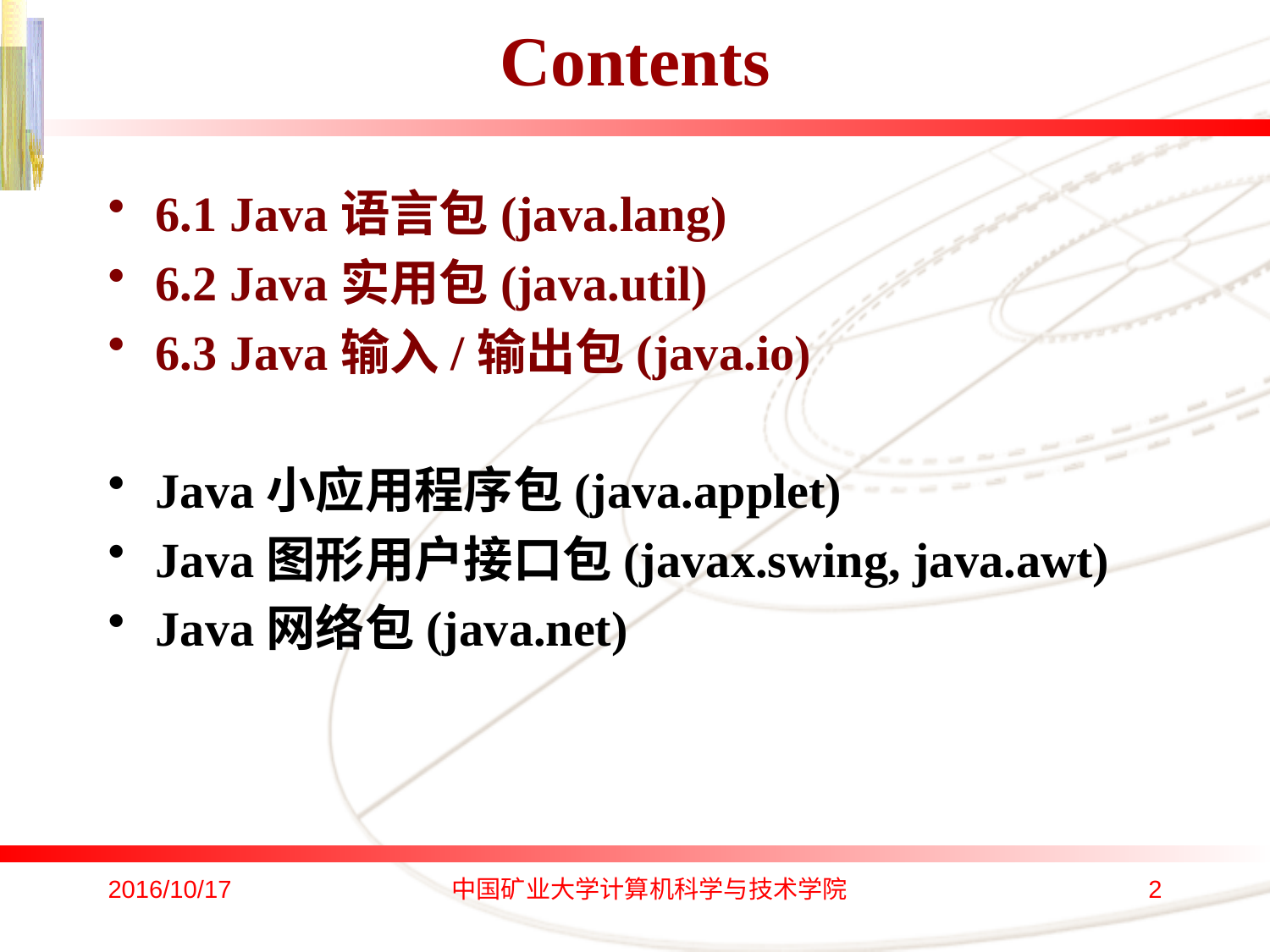

# Contents
6.1 Java语言包(java.lang)
6.2 Java实用包(java.util)
6.3 Java输入/输出包(java.io)

Java小应用程序包(java.applet)
Java图形用户接口包(javax.swing, java.awt)
Java网络包(java.net)

2016/10/17
中国矿业大学计算机科学与技术学院
2